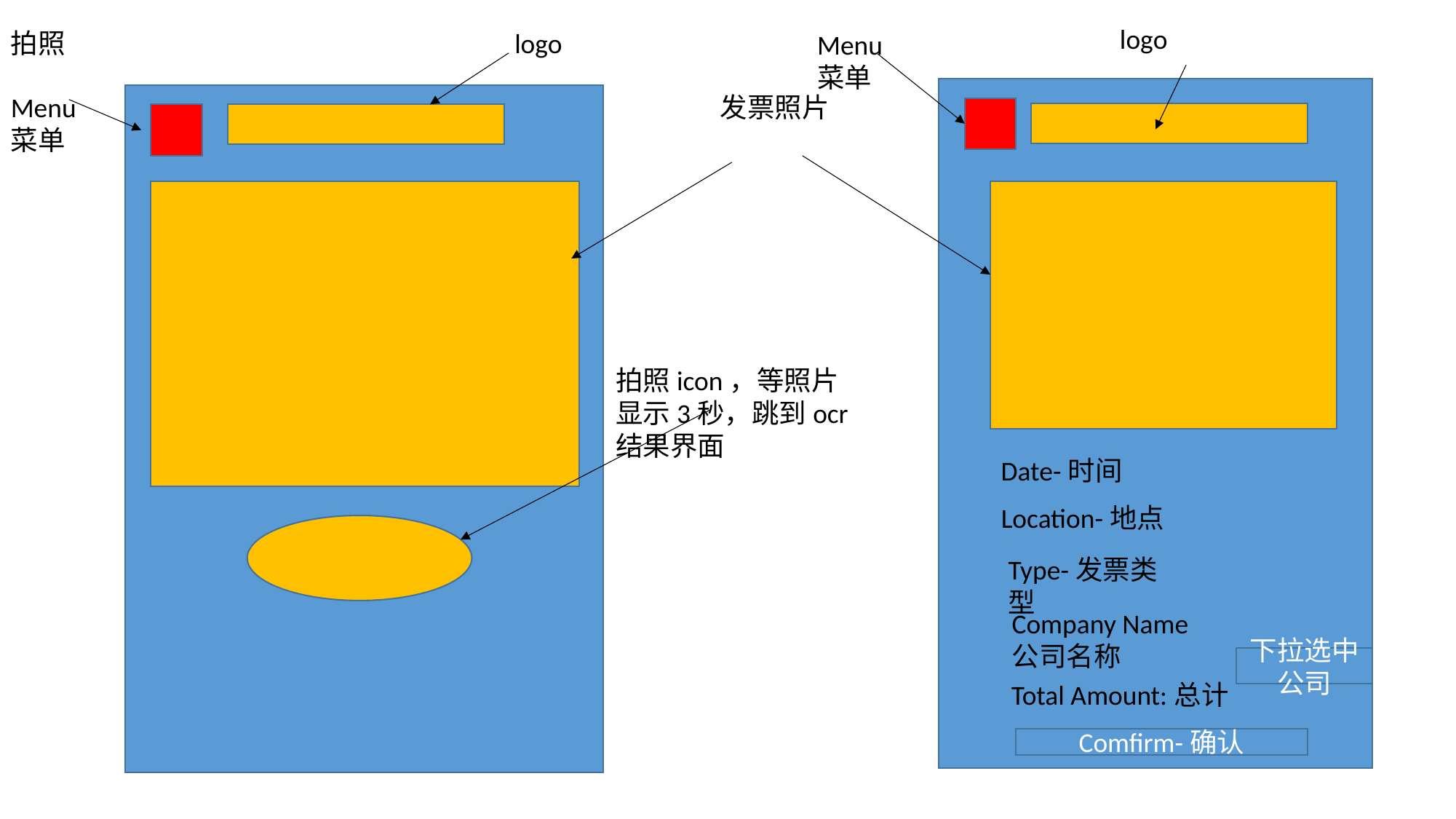

logo
拍照
logo
Menu
菜单

Menu
菜单

发票照片

拍照icon，等照片显示3秒，跳到ocr结果界面
Date-时间
Location-地点

Type-发票类型
Company Name
公司名称
下拉选中公司
Total Amount:总计
Comfirm-确认